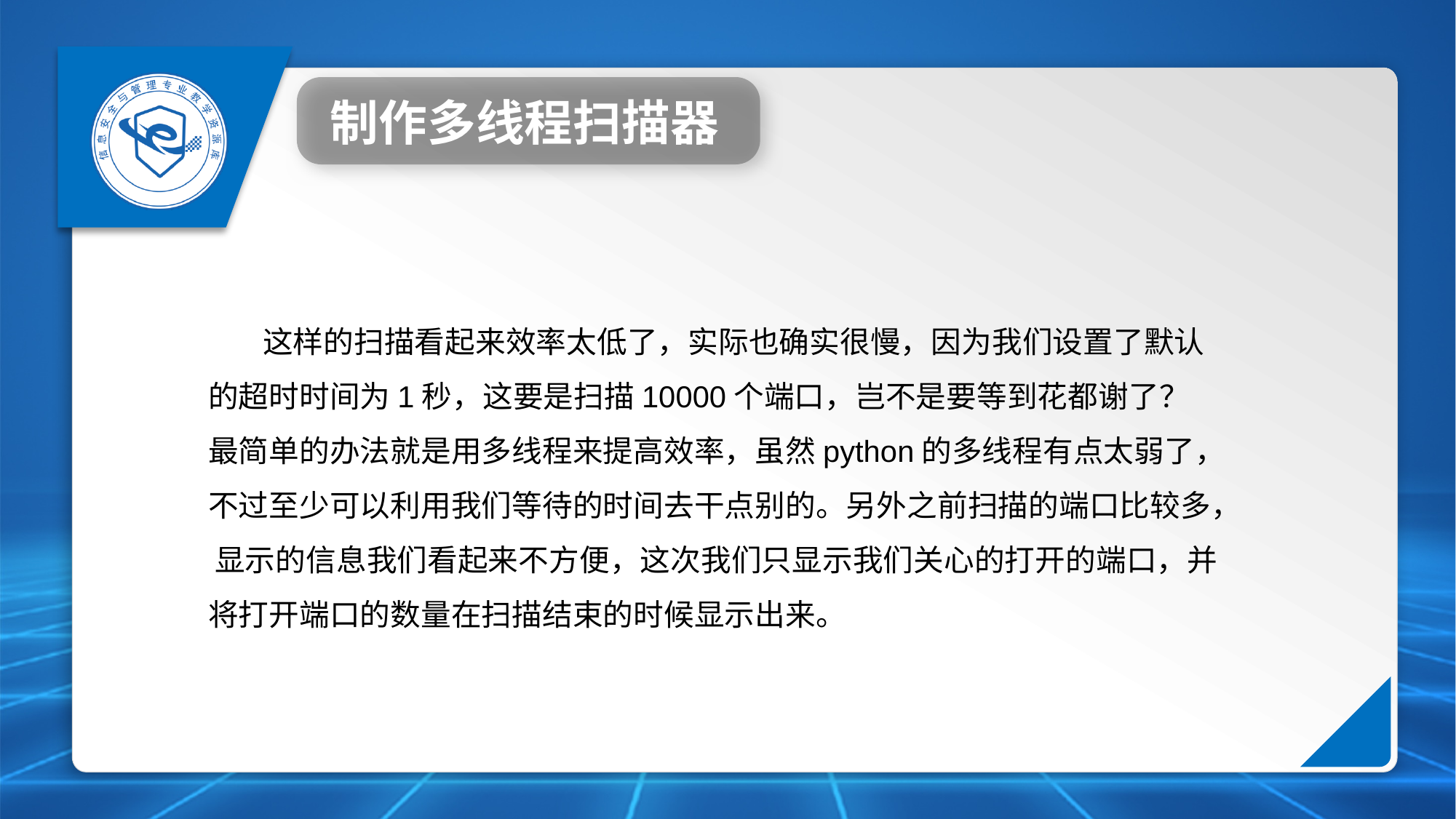

制作多线程扫描器
这样的扫描看起来效率太低了，实际也确实很慢，因为我们设置了默认的超时时间为1秒，这要是扫描10000个端口，岂不是要等到花都谢了？ 最简单的办法就是用多线程来提高效率，虽然python的多线程有点太弱了，不过至少可以利用我们等待的时间去干点别的。另外之前扫描的端口比较多， 显示的信息我们看起来不方便，这次我们只显示我们关心的打开的端口，并将打开端口的数量在扫描结束的时候显示出来。